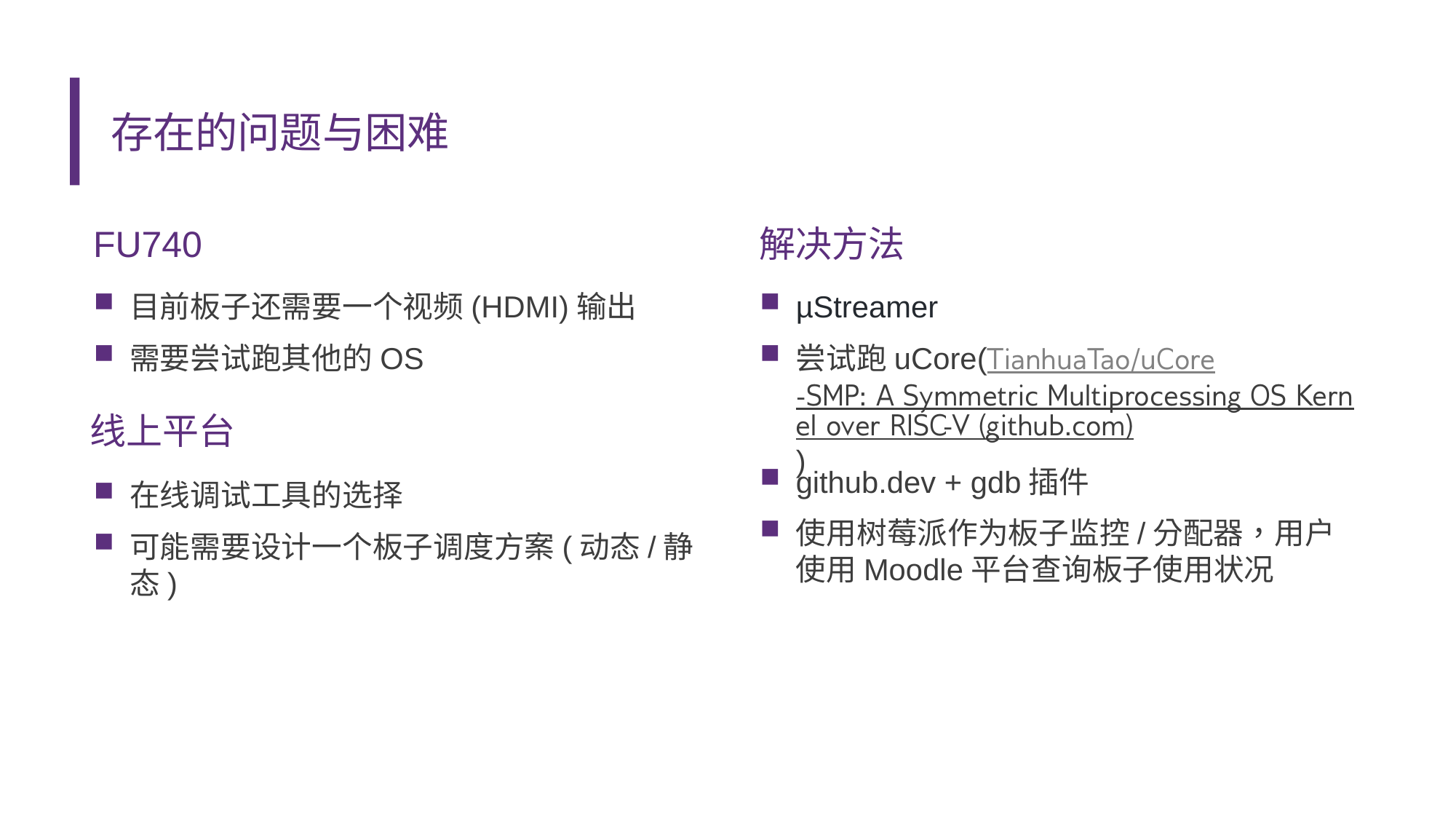

# 存在的问题与困难
FU740
解决方法
µStreamer
尝试跑uCore(TianhuaTao/uCore-SMP: A Symmetric Multiprocessing OS Kernel over RISC-V (github.com))

目前板子还需要一个视频(HDMI)输出
需要尝试跑其他的OS

线上平台
github.dev + gdb插件
使用树莓派作为板子监控/分配器，用户使用Moodle平台查询板子使用状况

在线调试工具的选择
可能需要设计一个板子调度方案(动态/静态)